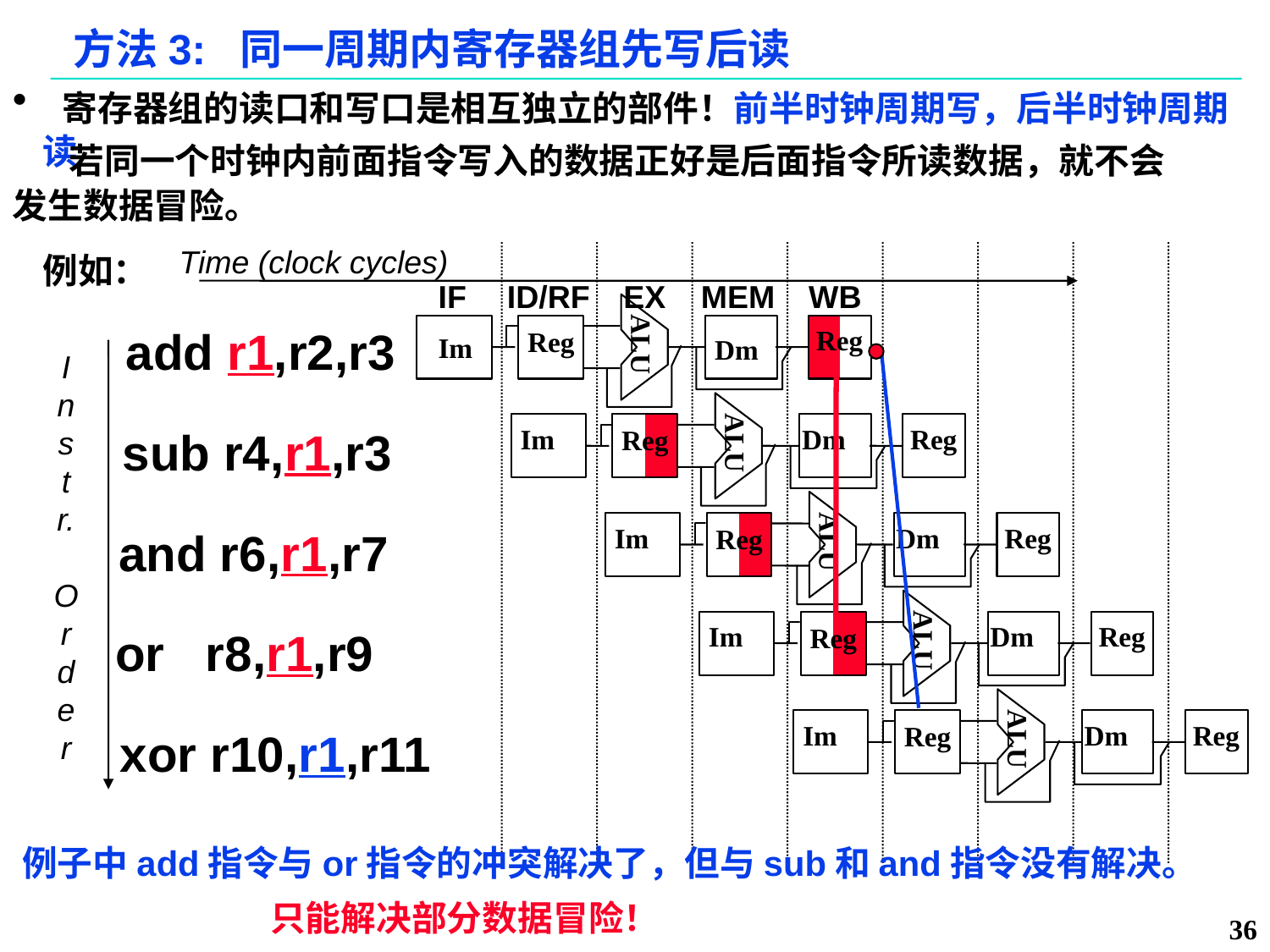

# 方法3:  同一周期内寄存器组先写后读
 寄存器组的读口和写口是相互独立的部件！前半时钟周期写，后半时钟周期读
      若同一个时钟内前面指令写入的数据正好是后面指令所读数据，就不会发生数据冒险。
Time (clock cycles)

IF
ID/RF
EX
MEM
WB

add r1,r2,r3

Reg
Reg
ALU
Im

Dm

I
n
s
t
r.

O
r
d
e
r

ALU

Im

sub r4,r1,r3
Dm
Reg
Reg

ALU

Im

Dm
Reg
Reg
and r6,r1,r7

Im
Dm
Reg
Reg
or   r8,r1,r9
ALU

ALU

Im

Dm
Reg
Reg
xor r10,r1,r11

例如：
例子中add指令与or指令的冲突解决了，但与sub和and指令没有解决。
只能解决部分数据冒险！